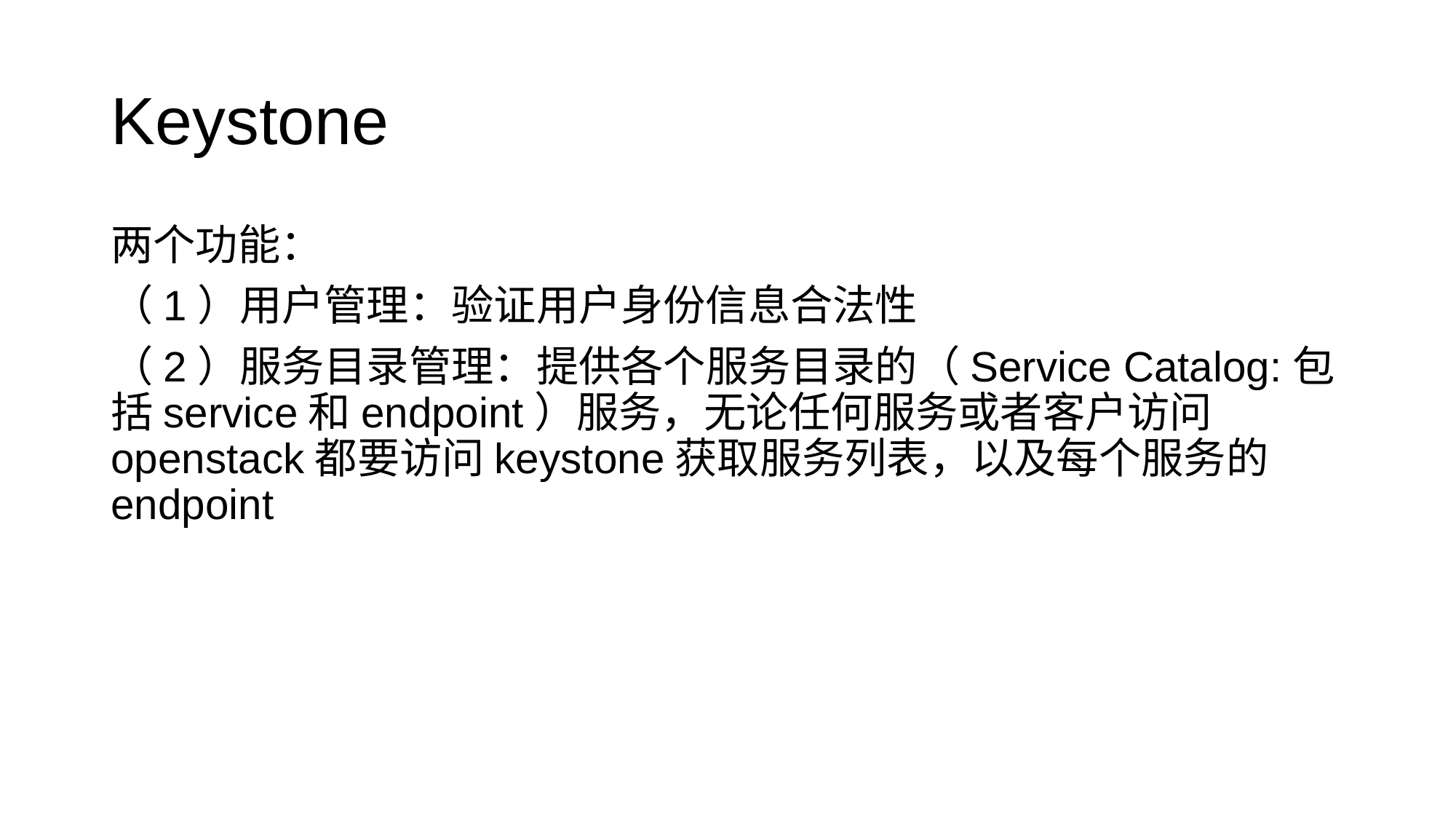

# Keystone
两个功能：
（1）用户管理：验证用户身份信息合法性
（2）服务目录管理：提供各个服务目录的（Service Catalog:包括service和endpoint）服务，无论任何服务或者客户访问openstack都要访问keystone获取服务列表，以及每个服务的endpoint